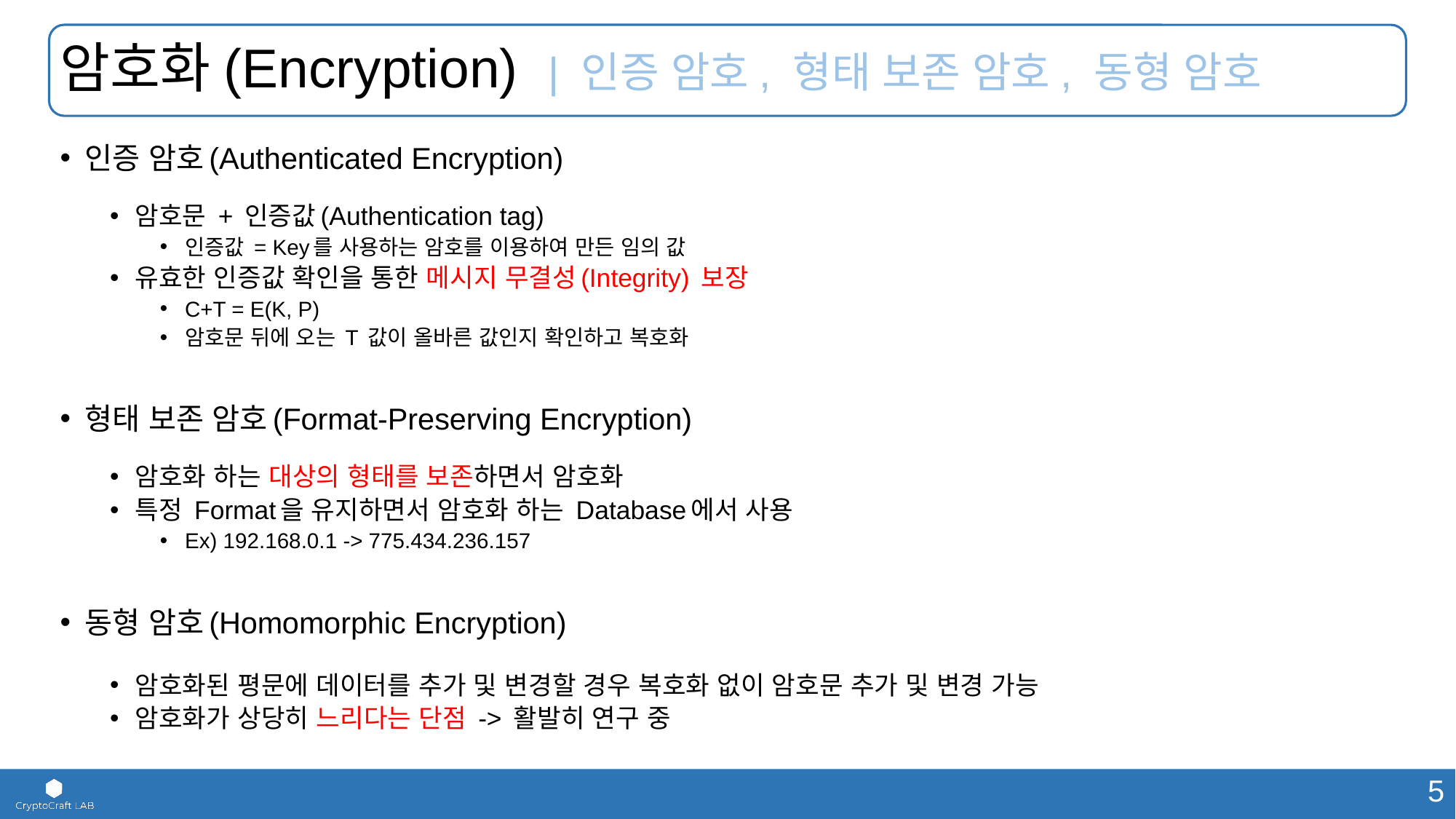

# 암호화(Encryption)  | 인증 암호, 형태 보존 암호, 동형 암호
인증 암호(Authenticated Encryption)

암호문 + 인증값(Authentication tag)
인증값 = Key를 사용하는 암호를 이용하여 만든 임의 값
유효한 인증값 확인을 통한 메시지 무결성(Integrity) 보장
C+T = E(K, P)
암호문 뒤에 오는 T 값이 올바른 값인지 확인하고 복호화

형태 보존 암호(Format-Preserving Encryption)

암호화 하는 대상의 형태를 보존하면서 암호화
특정 Format을 유지하면서 암호화 하는 Database에서 사용
Ex) 192.168.0.1 -> 775.434.236.157

동형 암호(Homomorphic Encryption)

암호화된 평문에 데이터를 추가 및 변경할 경우 복호화 없이 암호문 추가 및 변경 가능
암호화가 상당히 느리다는 단점 -> 활발히 연구 중